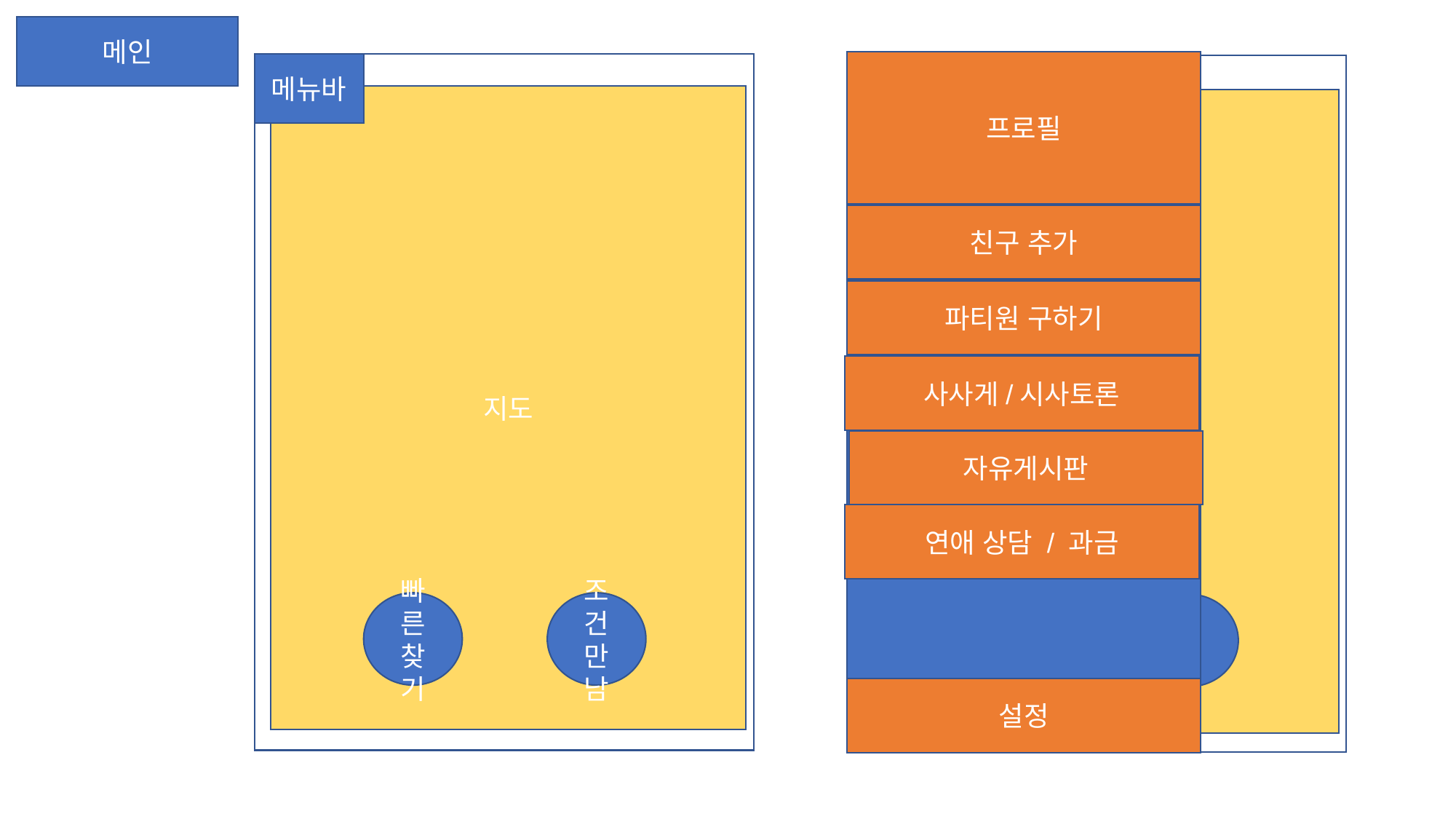

메인
프로필

메뉴바

지도
지도
친구 추가
파티원 구하기
사사게/시사토론
자유게시판
연애 상담 / 과금
빠른찾기
조건만남
빠른찾기
조건찾기
설정